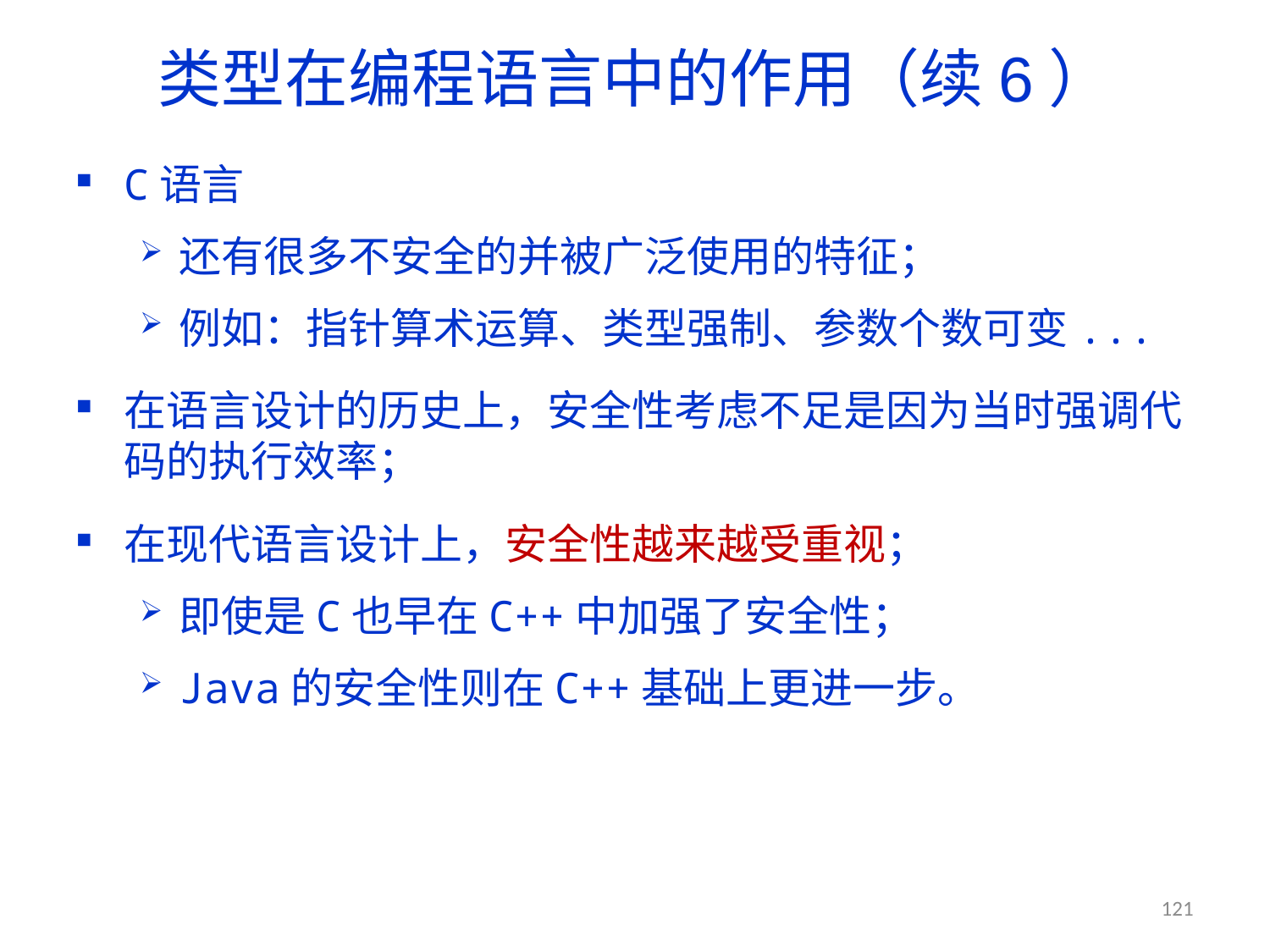

# 类型在编程语言中的作用（续6）
C语言
还有很多不安全的并被广泛使用的特征；
例如：指针算术运算、类型强制、参数个数可变...
在语言设计的历史上，安全性考虑不足是因为当时强调代码的执行效率；
在现代语言设计上，安全性越来越受重视；
即使是C也早在C++中加强了安全性；
Java的安全性则在C++基础上更进一步。
121